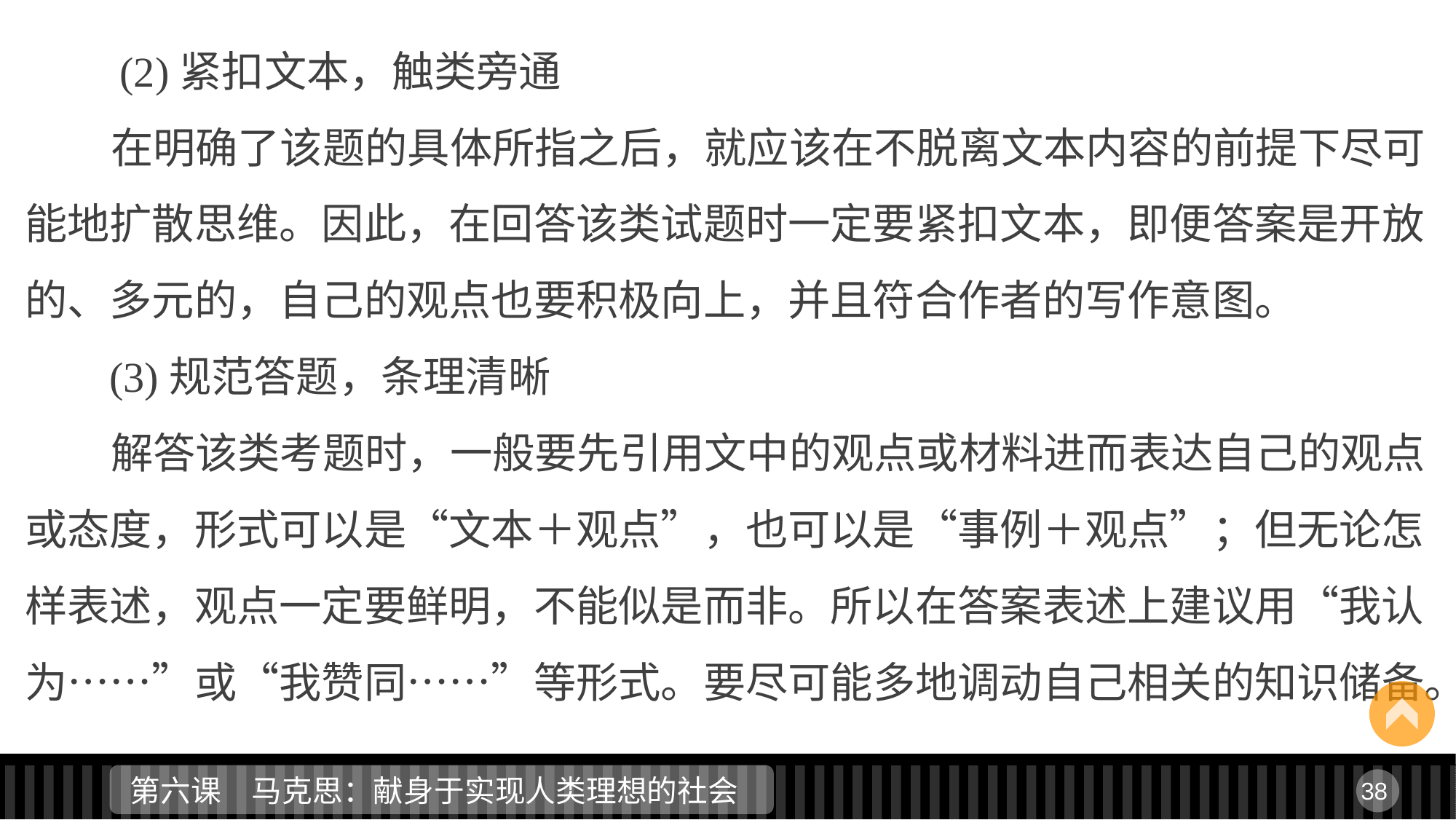

(2)紧扣文本，触类旁通
        在明确了该题的具体所指之后，就应该在不脱离文本内容的前提下尽可能地扩散思维。因此，在回答该类试题时一定要紧扣文本，即便答案是开放的、多元的，自己的观点也要积极向上，并且符合作者的写作意图。
        (3)规范答题，条理清晰
        解答该类考题时，一般要先引用文中的观点或材料进而表达自己的观点或态度，形式可以是“文本＋观点”，也可以是“事例＋观点”；但无论怎样表述，观点一定要鲜明，不能似是而非。所以在答案表述上建议用“我认为……”或“我赞同……”等形式。要尽可能多地调动自己相关的知识储备。